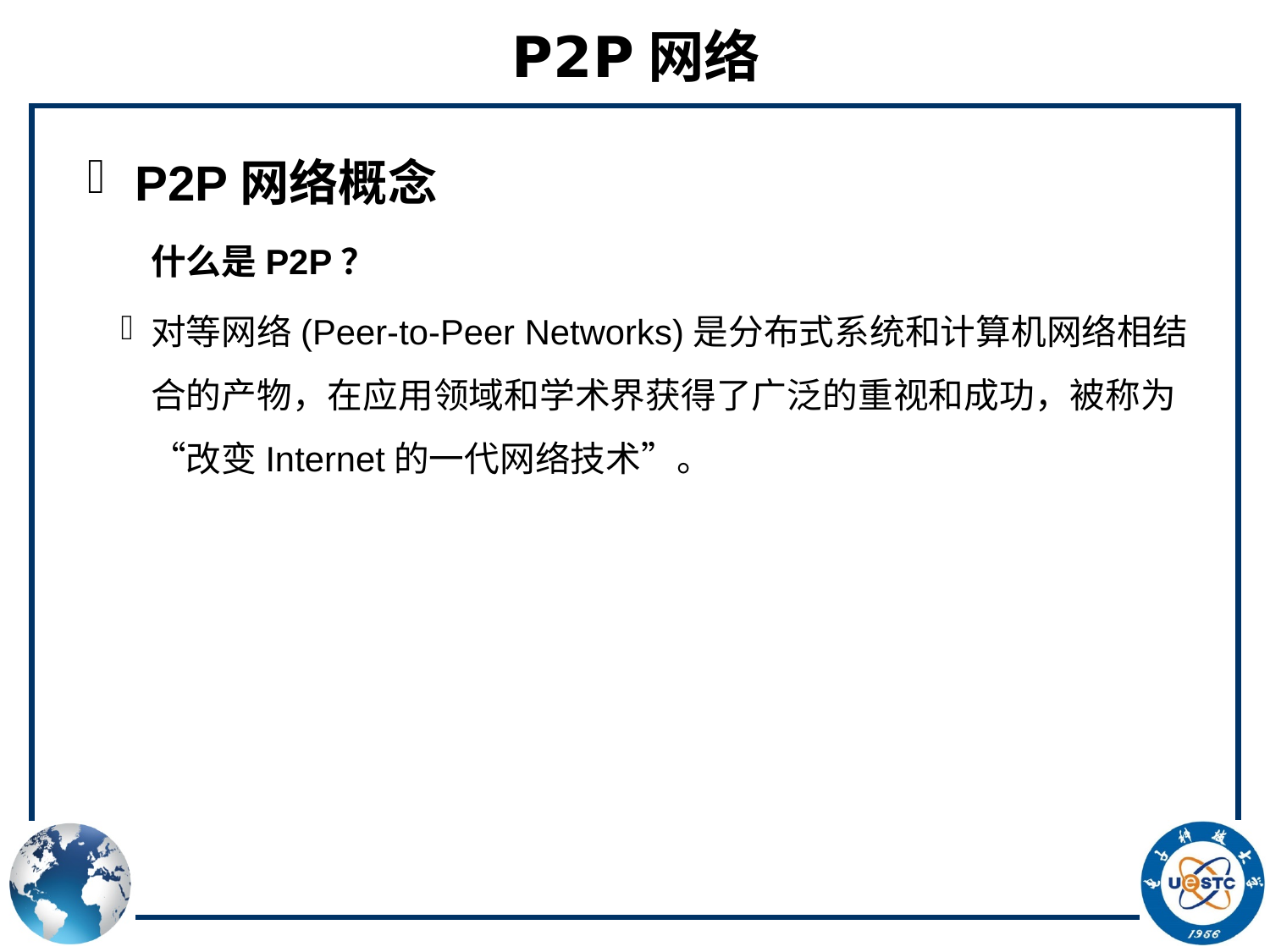

# P2P网络
P2P网络概念
什么是P2P？
对等网络(Peer-to-Peer Networks)是分布式系统和计算机网络相结合的产物，在应用领域和学术界获得了广泛的重视和成功，被称为“改变Internet的一代网络技术”。